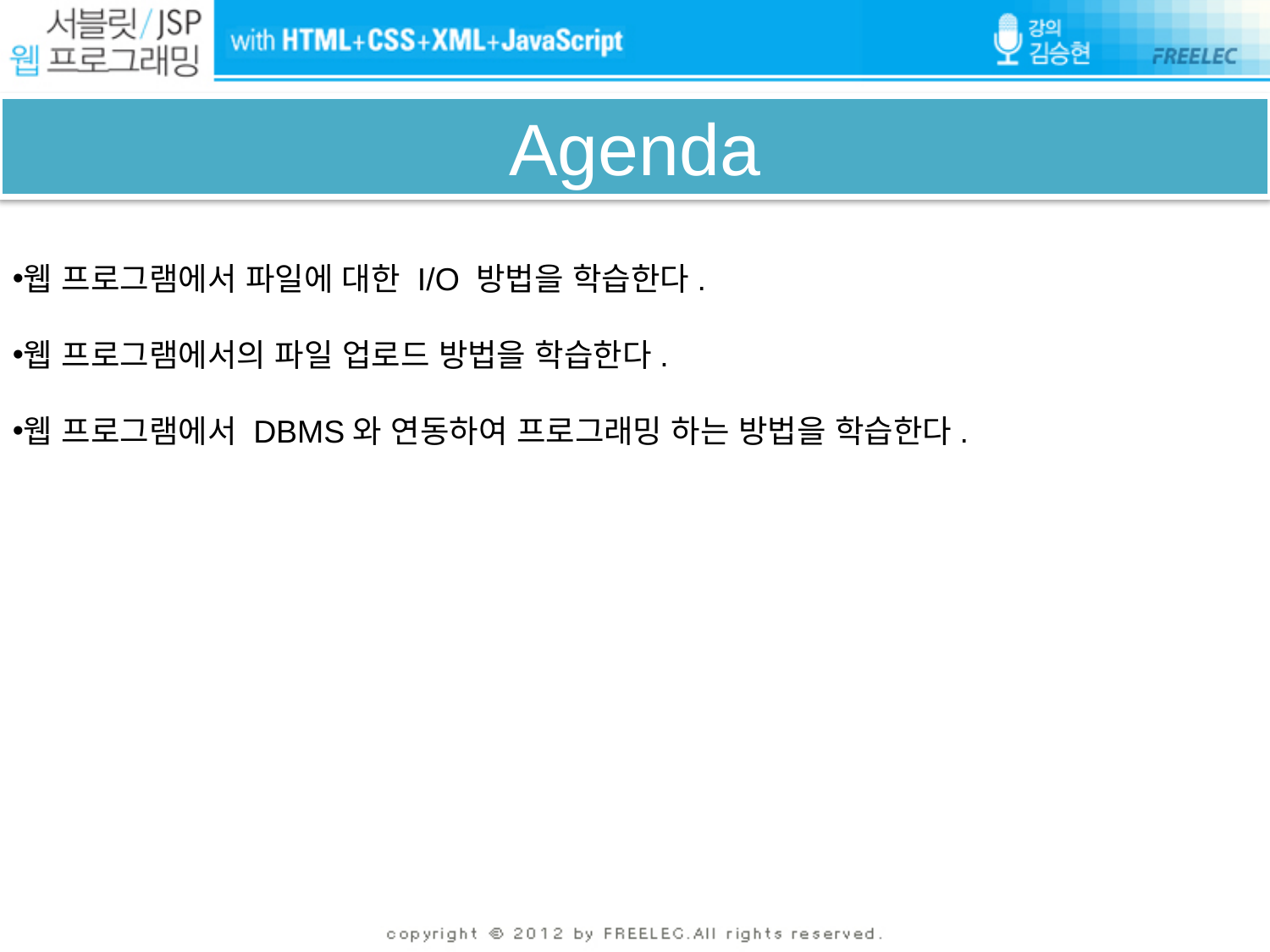

# Agenda
웹 프로그램에서 파일에 대한 I/O 방법을 학습한다.

웹 프로그램에서의 파일 업로드 방법을 학습한다.

웹 프로그램에서 DBMS와 연동하여 프로그래밍 하는 방법을 학습한다.